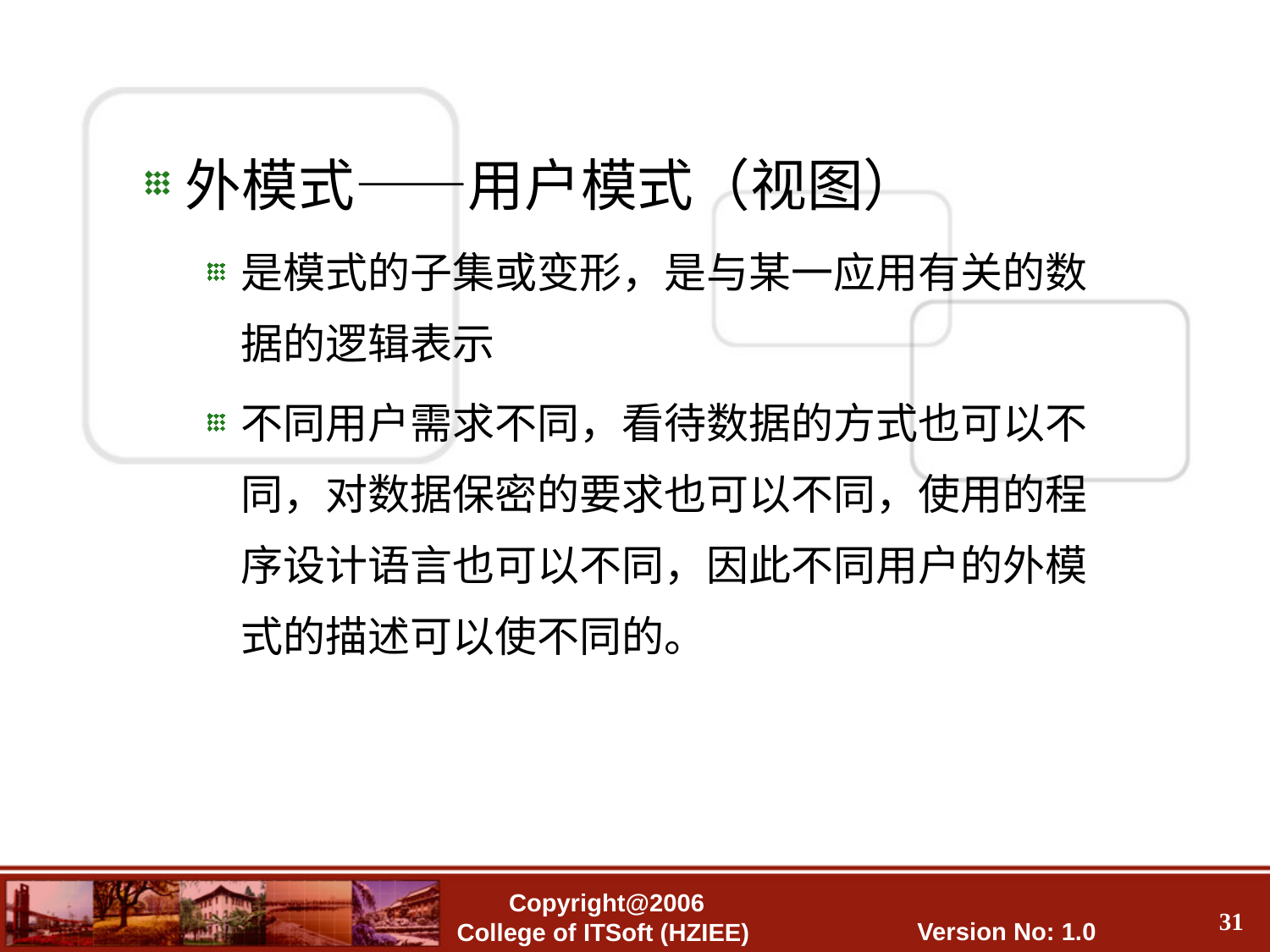

外模式——用户模式（视图）
是模式的子集或变形，是与某一应用有关的数据的逻辑表示
不同用户需求不同，看待数据的方式也可以不同，对数据保密的要求也可以不同，使用的程序设计语言也可以不同，因此不同用户的外模式的描述可以使不同的。